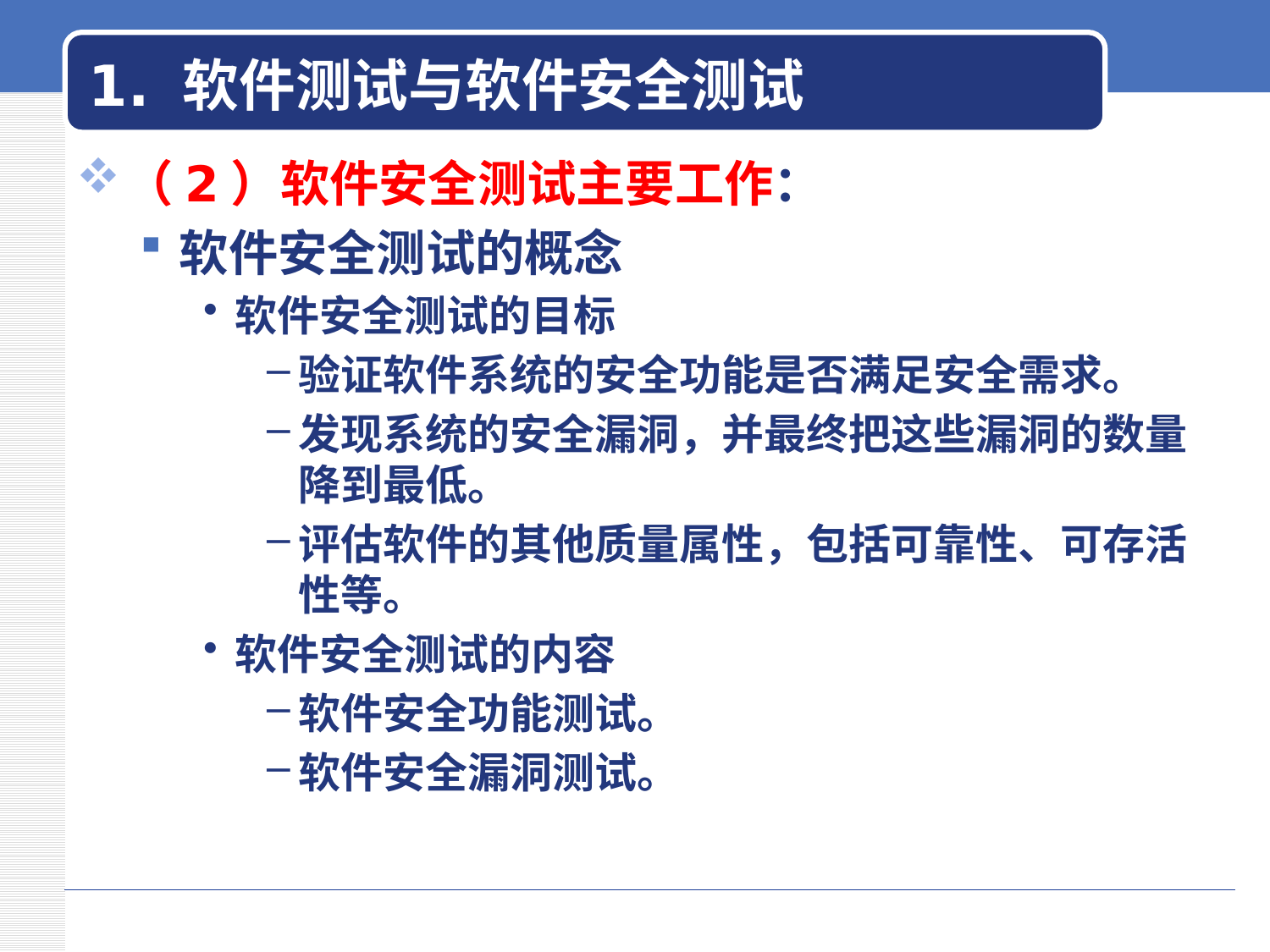

# 1. 软件测试与软件安全测试
（2）软件安全测试主要工作：
软件安全测试的概念
软件安全测试的目标
验证软件系统的安全功能是否满足安全需求。
发现系统的安全漏洞，并最终把这些漏洞的数量降到最低。
评估软件的其他质量属性，包括可靠性、可存活性等。
软件安全测试的内容
软件安全功能测试。
软件安全漏洞测试。